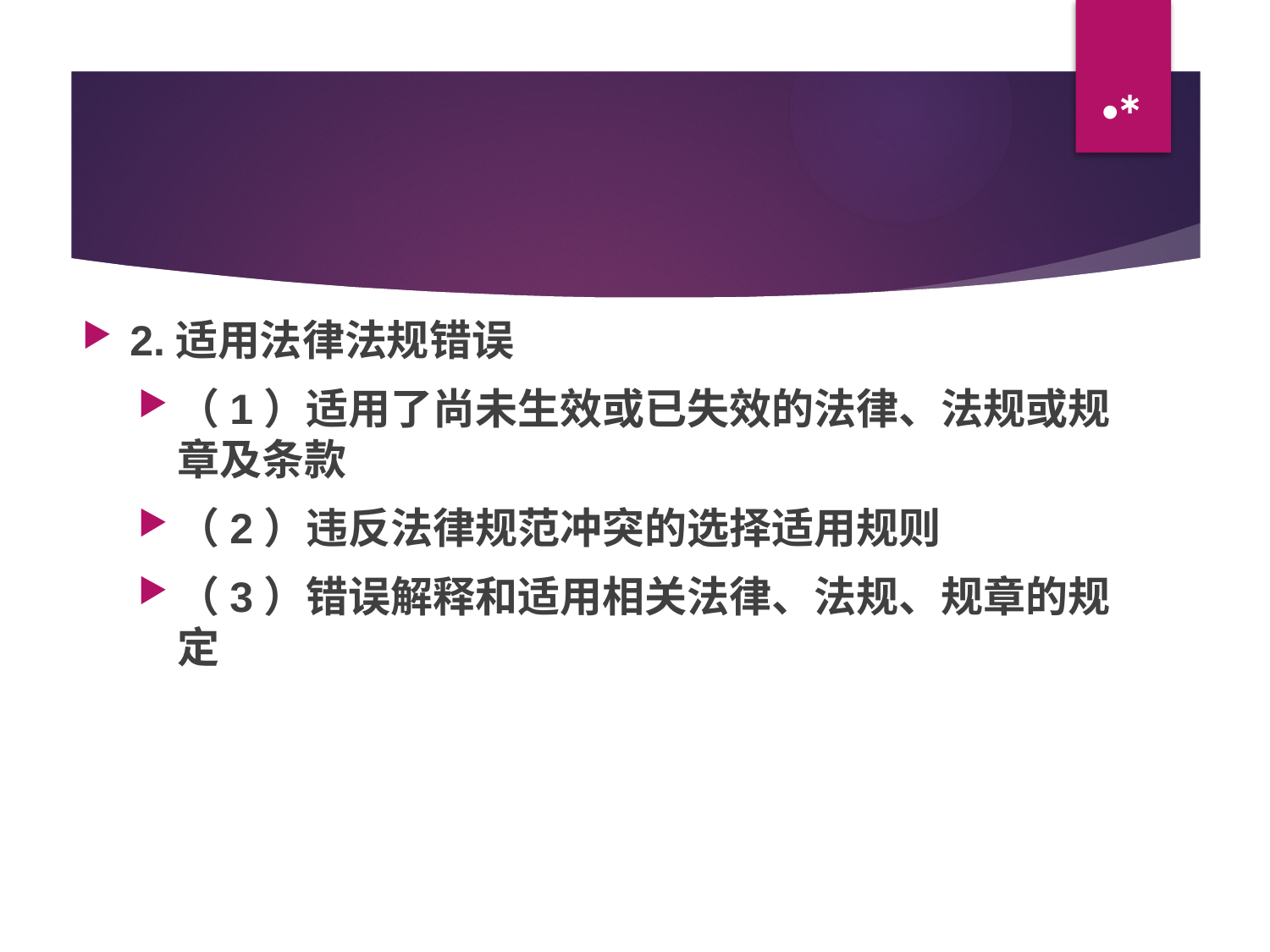

*
#
2.适用法律法规错误
（1）适用了尚未生效或已失效的法律、法规或规章及条款
（2）违反法律规范冲突的选择适用规则
（3）错误解释和适用相关法律、法规、规章的规定